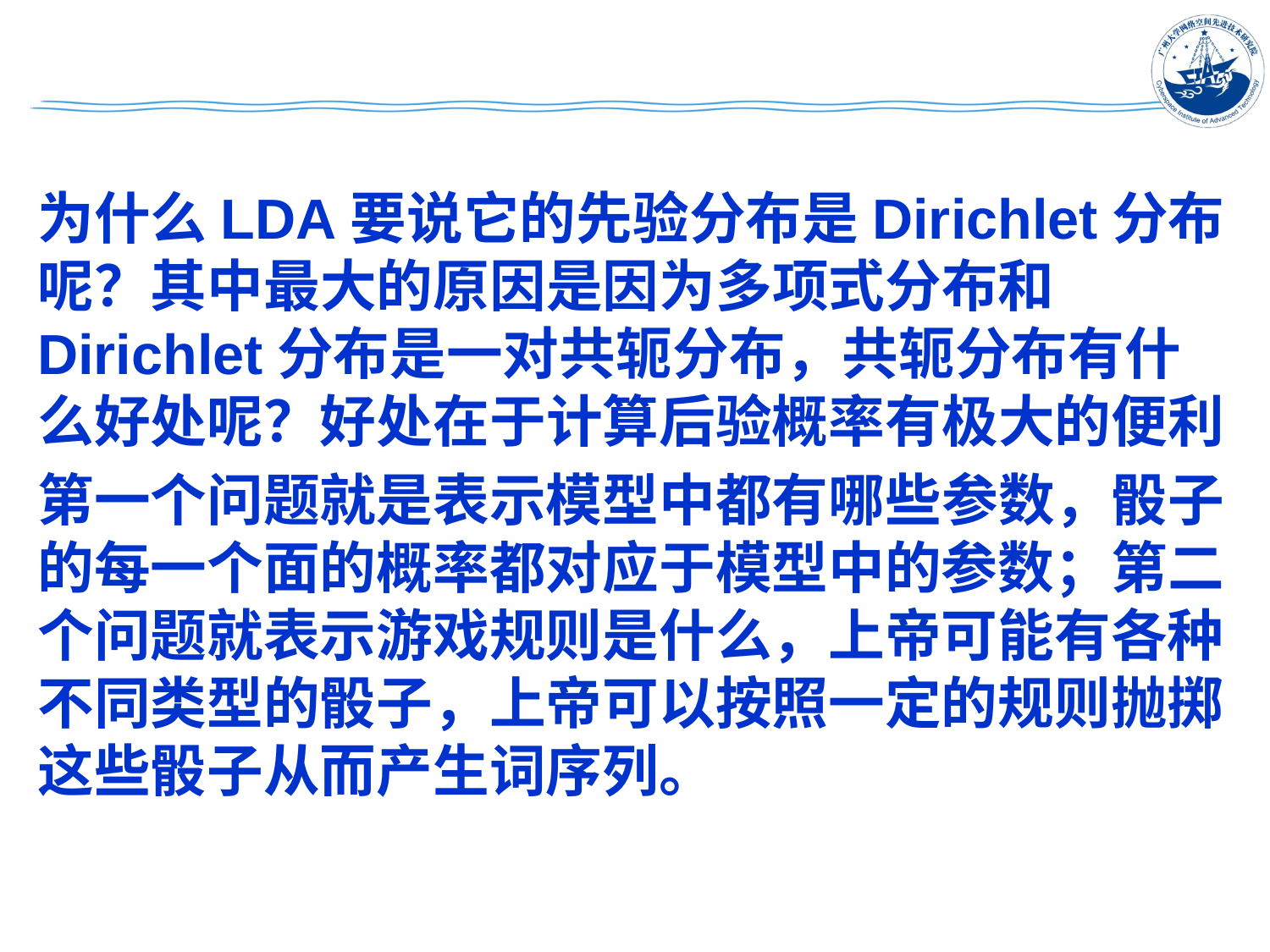

#
为什么LDA要说它的先验分布是Dirichlet分布呢？其中最大的原因是因为多项式分布和Dirichlet分布是一对共轭分布，共轭分布有什么好处呢？好处在于计算后验概率有极大的便利
第一个问题就是表示模型中都有哪些参数，骰子的每一个面的概率都对应于模型中的参数；第二个问题就表示游戏规则是什么，上帝可能有各种不同类型的骰子，上帝可以按照一定的规则抛掷这些骰子从而产生词序列。